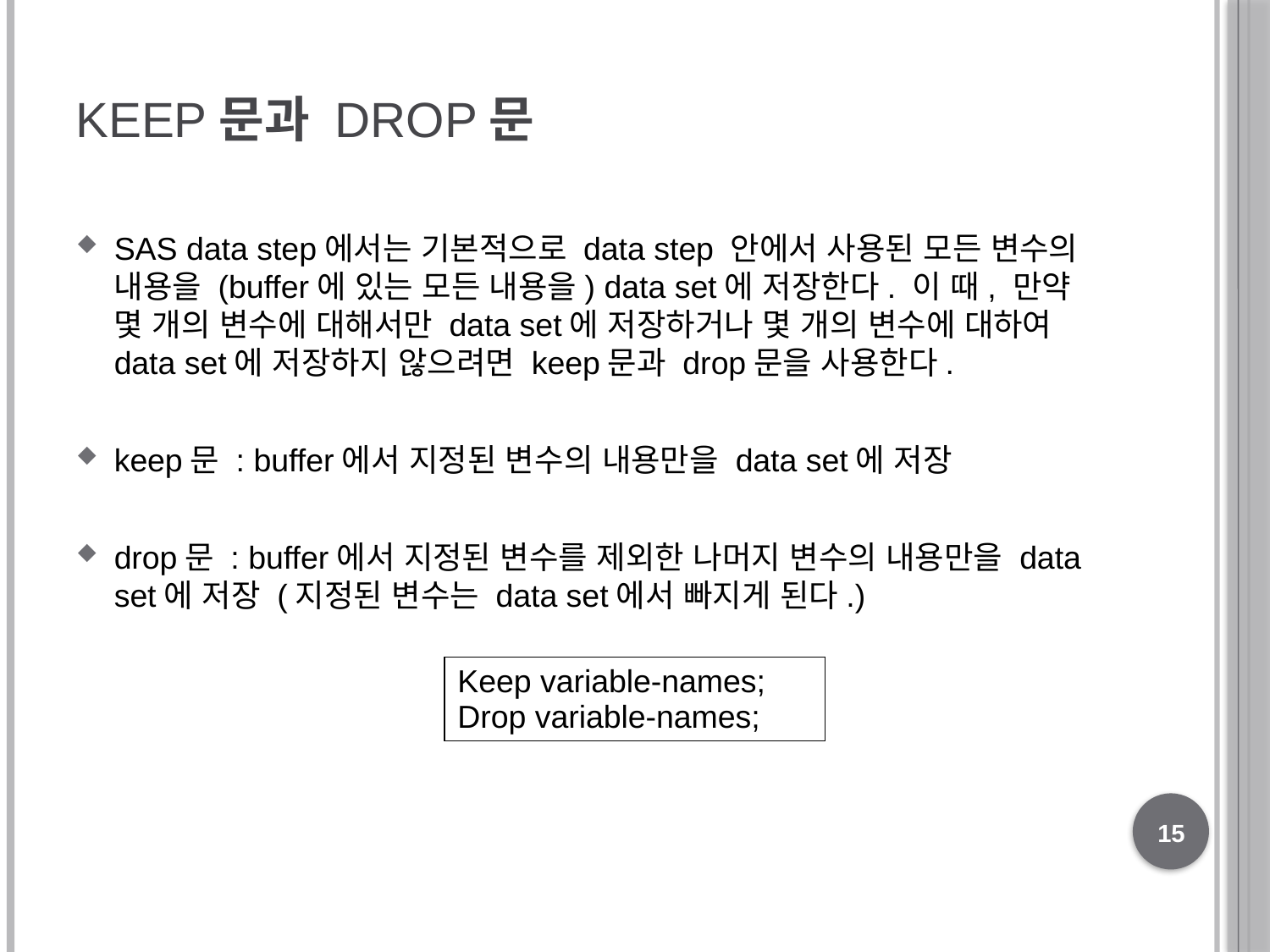

# keep문과 drop문
SAS data step에서는 기본적으로 data step 안에서 사용된 모든 변수의 내용을 (buffer에 있는 모든 내용을) data set에 저장한다. 이 때, 만약 몇 개의 변수에 대해서만 data set에 저장하거나 몇 개의 변수에 대하여 data set에 저장하지 않으려면 keep문과 drop문을 사용한다.

keep문 : buffer에서 지정된 변수의 내용만을 data set에 저장

drop문 : buffer에서 지정된 변수를 제외한 나머지 변수의 내용만을 data set에 저장 (지정된 변수는 data set에서 빠지게 된다.)

| Keep variable-names; Drop variable-names; |
| --- |
15